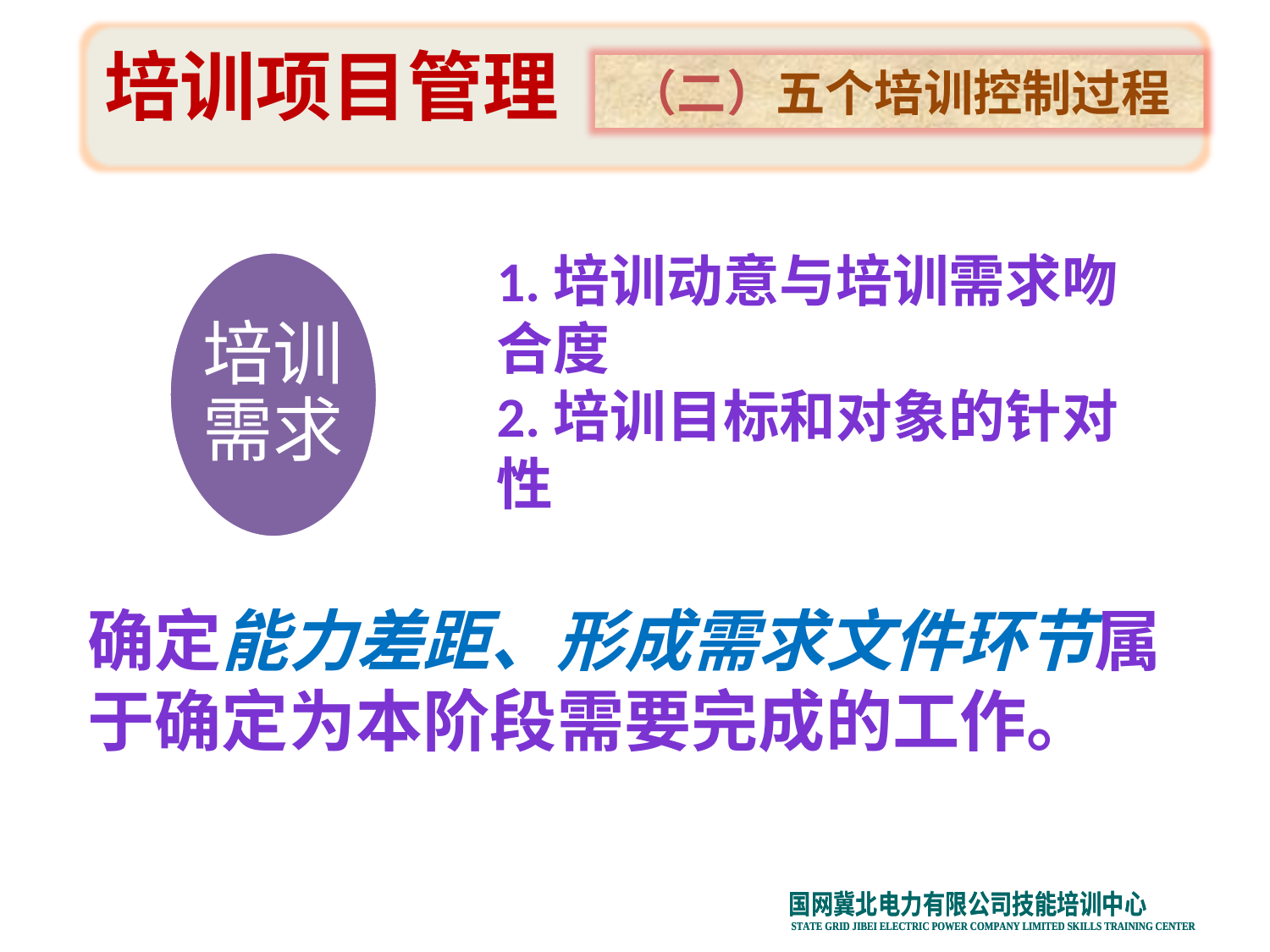

培训项目管理
（二）五个培训控制过程
某电信行业岗前培训计划

培训需求

1.培训动意与培训需求吻合度
2.培训目标和对象的针对性

教

材

开

发

确定能力差距、形成需求文件环节属于确定为本阶段需要完成的工作。